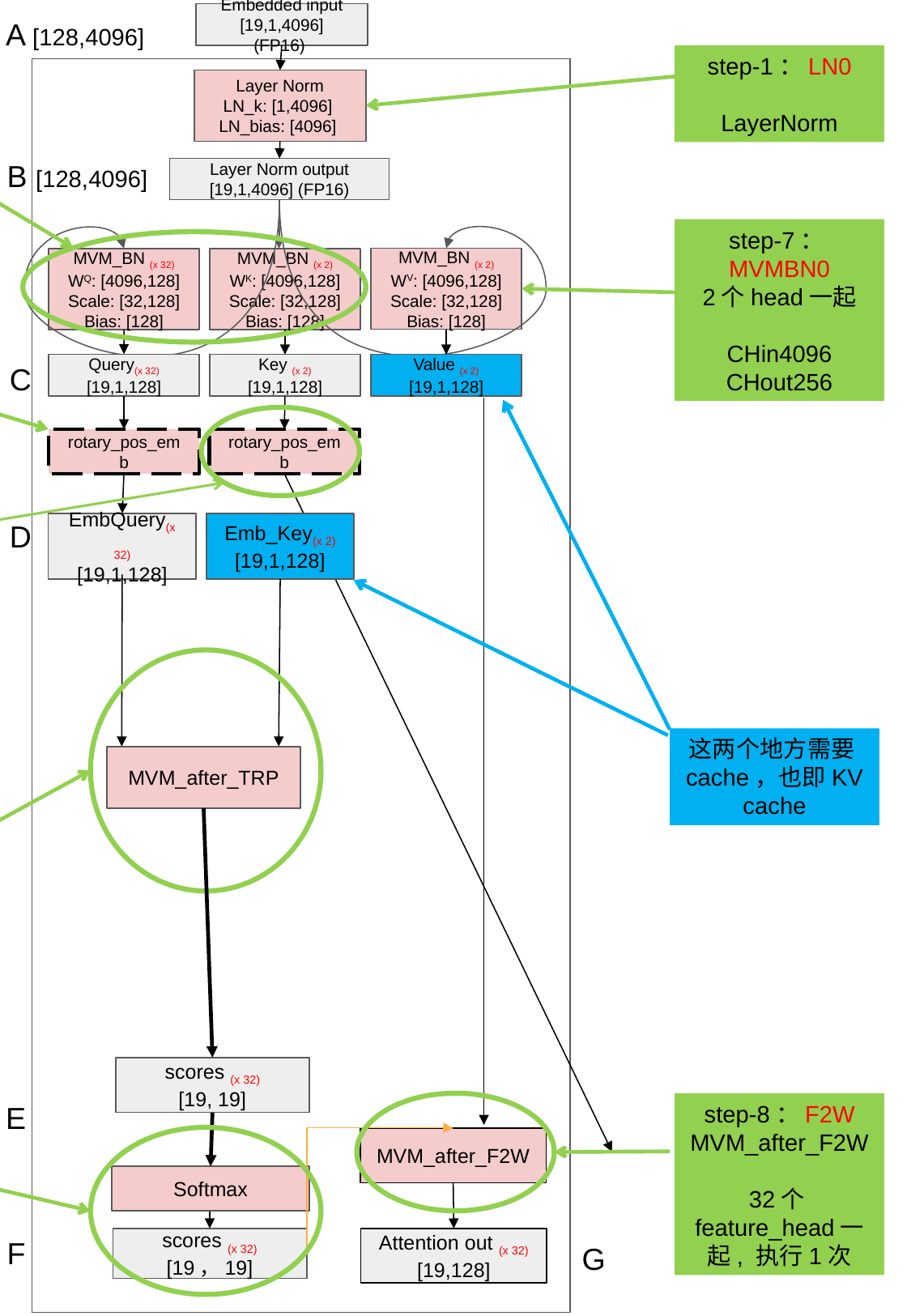

Embedded input
[19,1,4096] (FP16)
A [128,4096]
step-1：LN0

LayerNorm

Layer Norm
LN_k: [1,4096]
LN_bias: [4096]
step-2：MVMBN0
34个head一起

CHin4096
CHout4352
B [128,4096]
Layer Norm output
[19,1,4096] (FP16)
step-7：MVMBN0
2个head一起

CHin4096
CHout256

MVM_BN (x 2)
WV: [4096,128]
Scale: [32,128]
Bias: [128]
MVM_BN (x 32)
WQ: [4096,128]
Scale: [32,128]
Bias: [128]
MVM_BN (x 2)
WK: [4096,128]
Scale: [32,128]
Bias: [128]
step-3：EMB
Pos_EMB
32个head一起

执行1次
C
Query(x 32)
[19,1,128]
Key (x 2)
[19,1,128]
Value (x 2)
[19,1,128]

rotary_pos_emb
rotary_pos_emb
D
step-4：EMB
Pos_EMB
2个head一起

执行1次
EmbQuery(x 32)
[19,1,128]
Emb_Key(x 2)
[19,1,128]

这两个地方需要cache，也即KV cache
step-5：TRP
MVM_after_TRP
rsqrt为定值，用寄存器配置送入

32个feature_head一起, 执行1次
MVM_after_TRP
scores (x 32)
[19, 19]
E

step-8：F2W
MVM_after_F2W

32个feature_head一起, 执行1次
step-6：softmax

32个feature_head一起, 执行1次

MVM_after_F2W
Softmax
1
F
scores (x 32)
[19，19]
Attention out (x 32)
[19,128]
G